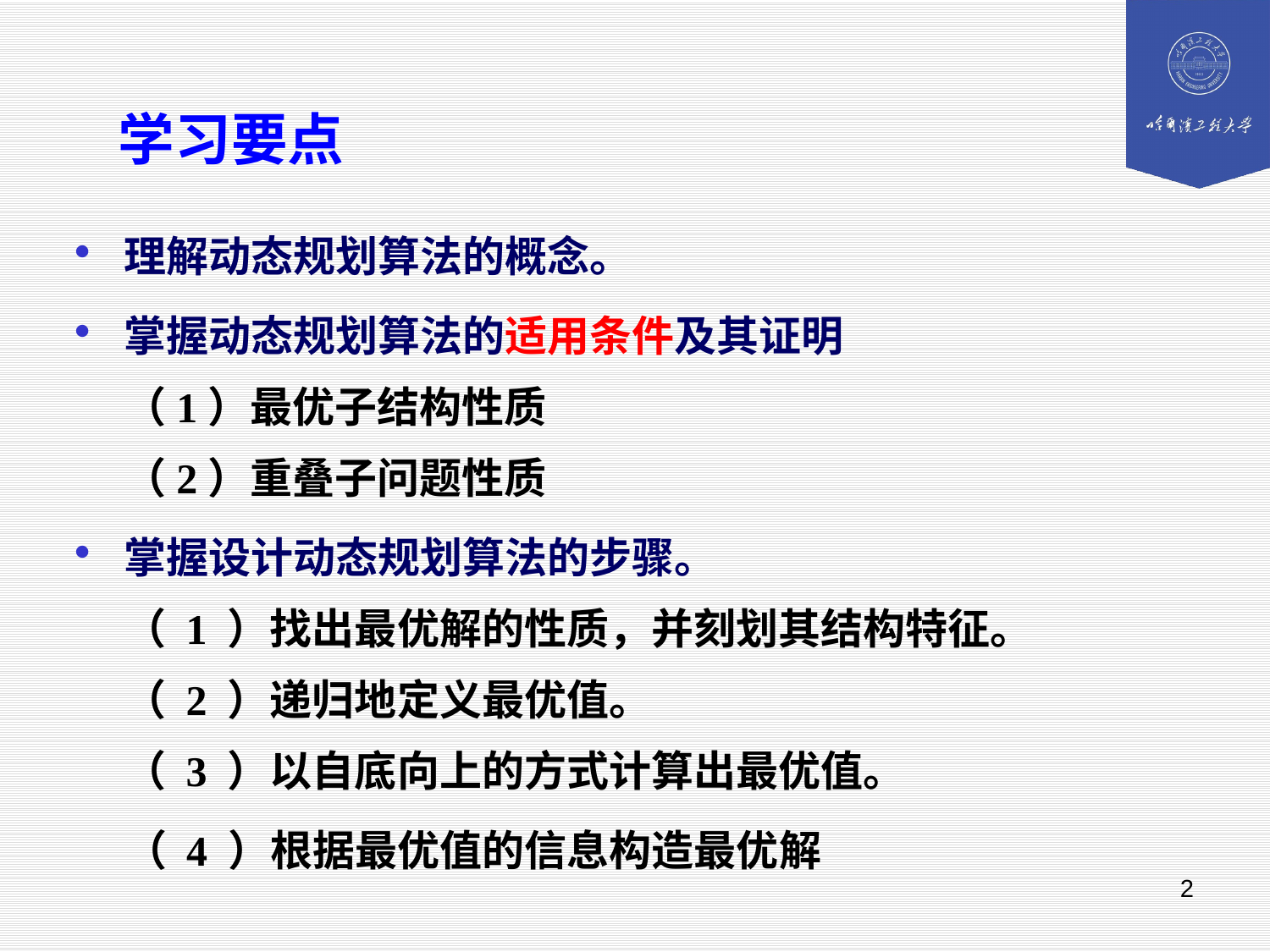

学习要点
理解动态规划算法的概念。
掌握动态规划算法的适用条件及其证明
（1）最优子结构性质
（2）重叠子问题性质
掌握设计动态规划算法的步骤。
（ 1 ）找出最优解的性质，并刻划其结构特征。
（ 2 ）递归地定义最优值。
（ 3 ）以自底向上的方式计算出最优值。
    （ 4 ）根据最优值的信息构造最优解
2